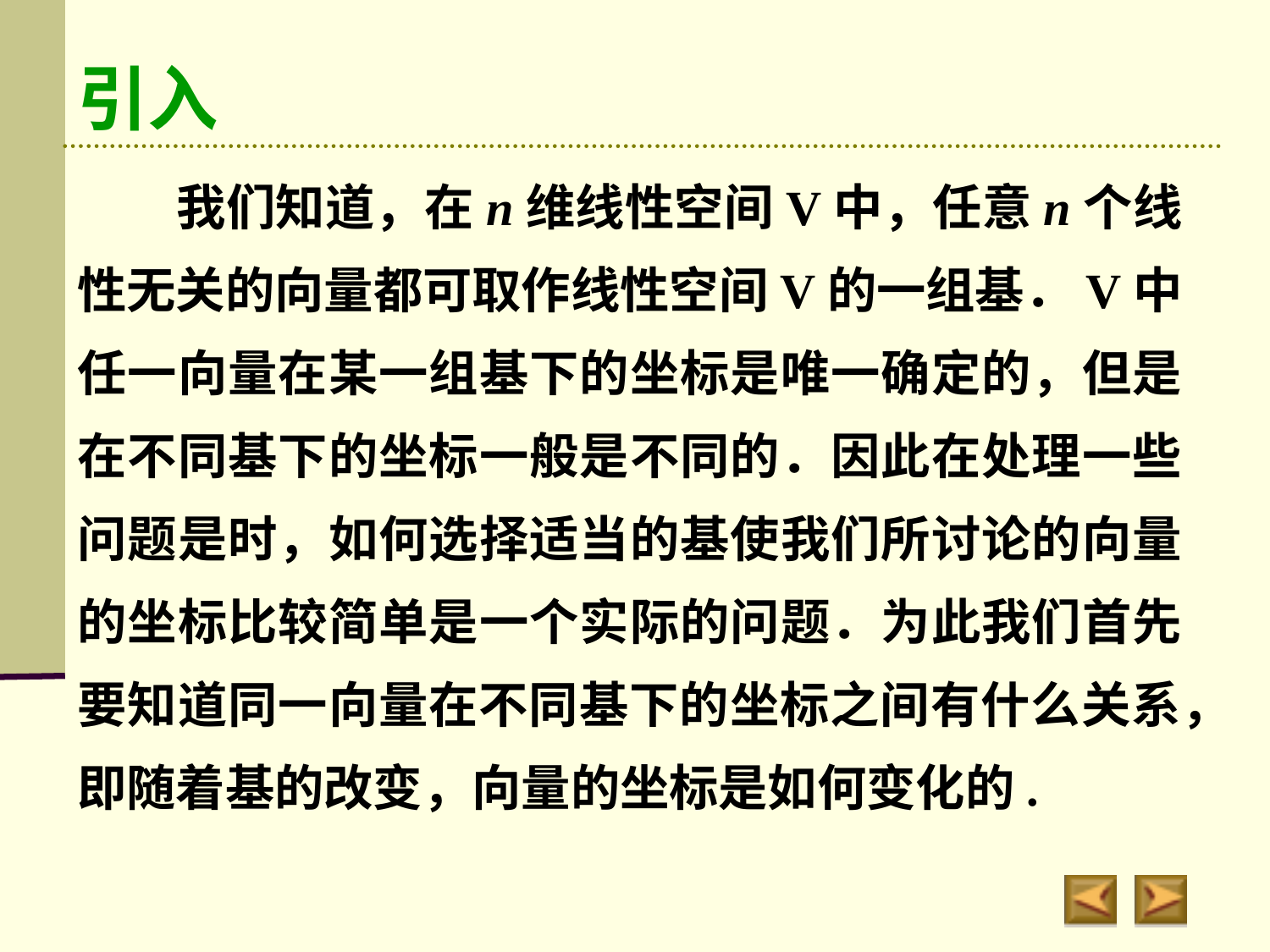

引入
　　我们知道，在n维线性空间V中，任意n个线性无关的向量都可取作线性空间V的一组基．V中任一向量在某一组基下的坐标是唯一确定的，但是在不同基下的坐标一般是不同的．因此在处理一些问题是时，如何选择适当的基使我们所讨论的向量的坐标比较简单是一个实际的问题．为此我们首先要知道同一向量在不同基下的坐标之间有什么关系，即随着基的改变，向量的坐标是如何变化的.